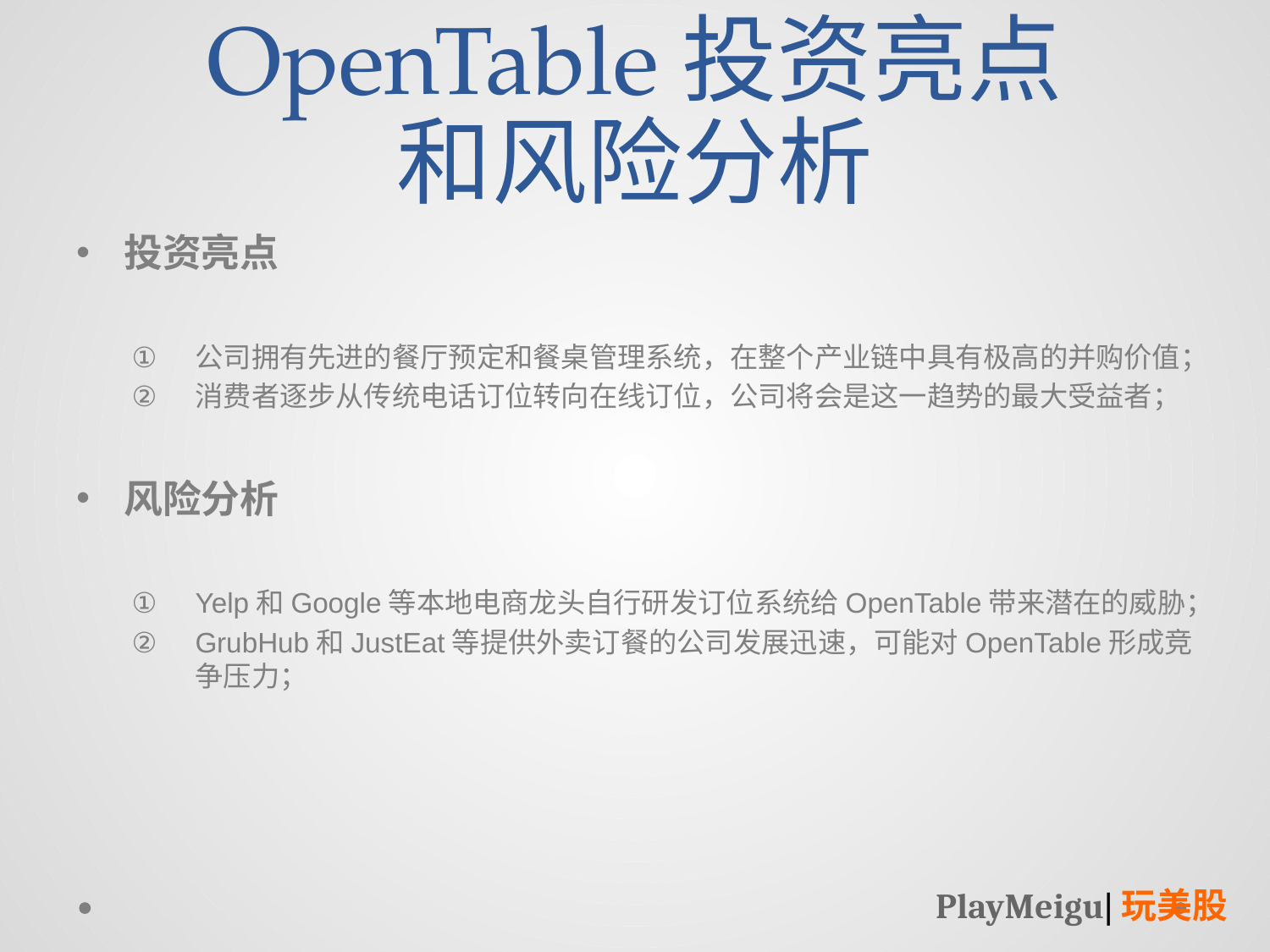

# OpenTable投资亮点 和风险分析
投资亮点

公司拥有先进的餐厅预定和餐桌管理系统，在整个产业链中具有极高的并购价值；
消费者逐步从传统电话订位转向在线订位，公司将会是这一趋势的最大受益者；

风险分析

Yelp和Google等本地电商龙头自行研发订位系统给OpenTable带来潜在的威胁；
GrubHub和JustEat等提供外卖订餐的公司发展迅速，可能对OpenTable形成竞争压力；

PlayMeigu|玩美股